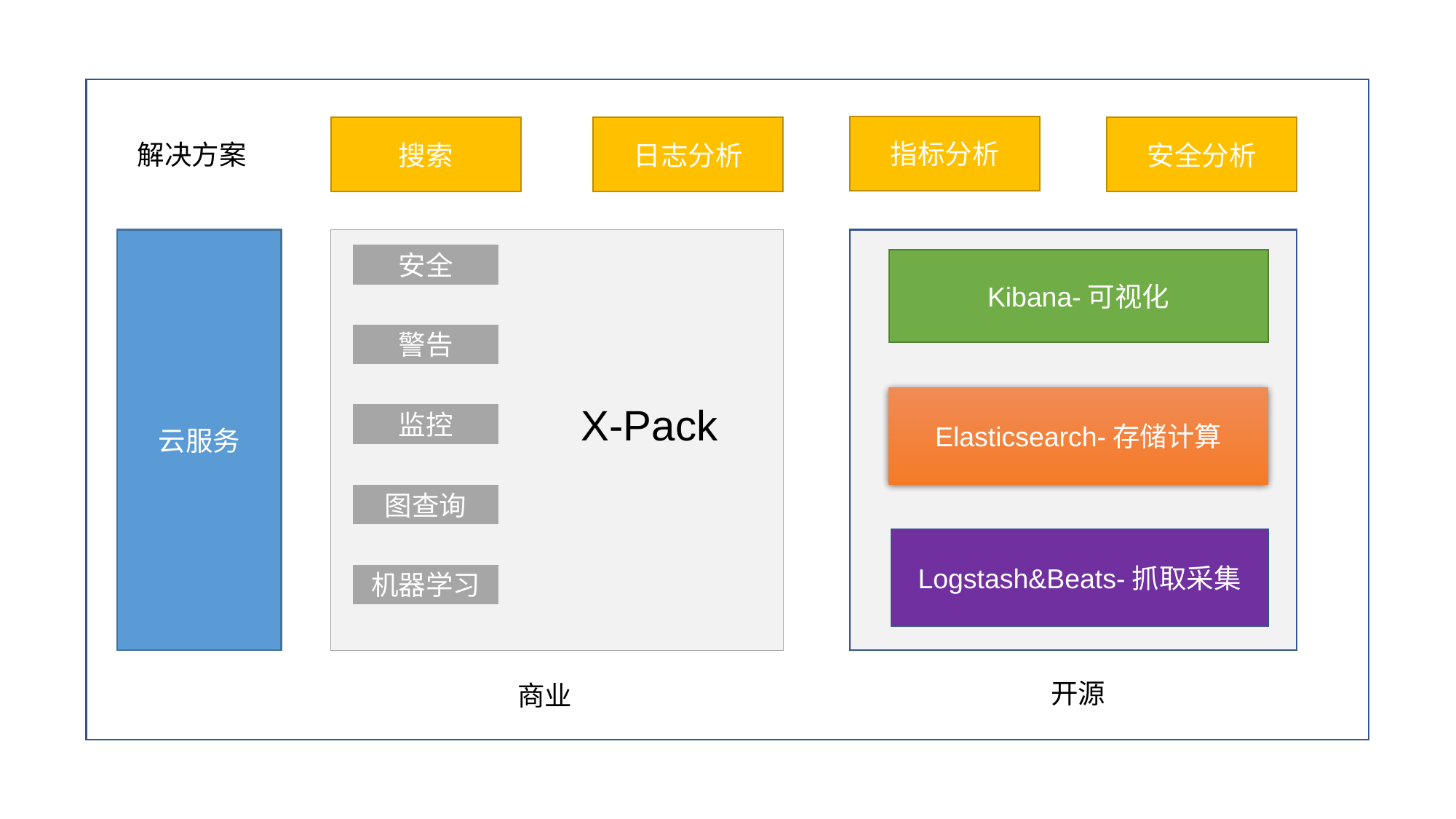

指标分析
日志分析
安全分析
搜索
解决方案

云服务
安全
Kibana-可视化
警告
Elasticsearch-存储计算
X-Pack
监控
图查询
Logstash&Beats-抓取采集
机器学习
开源
商业